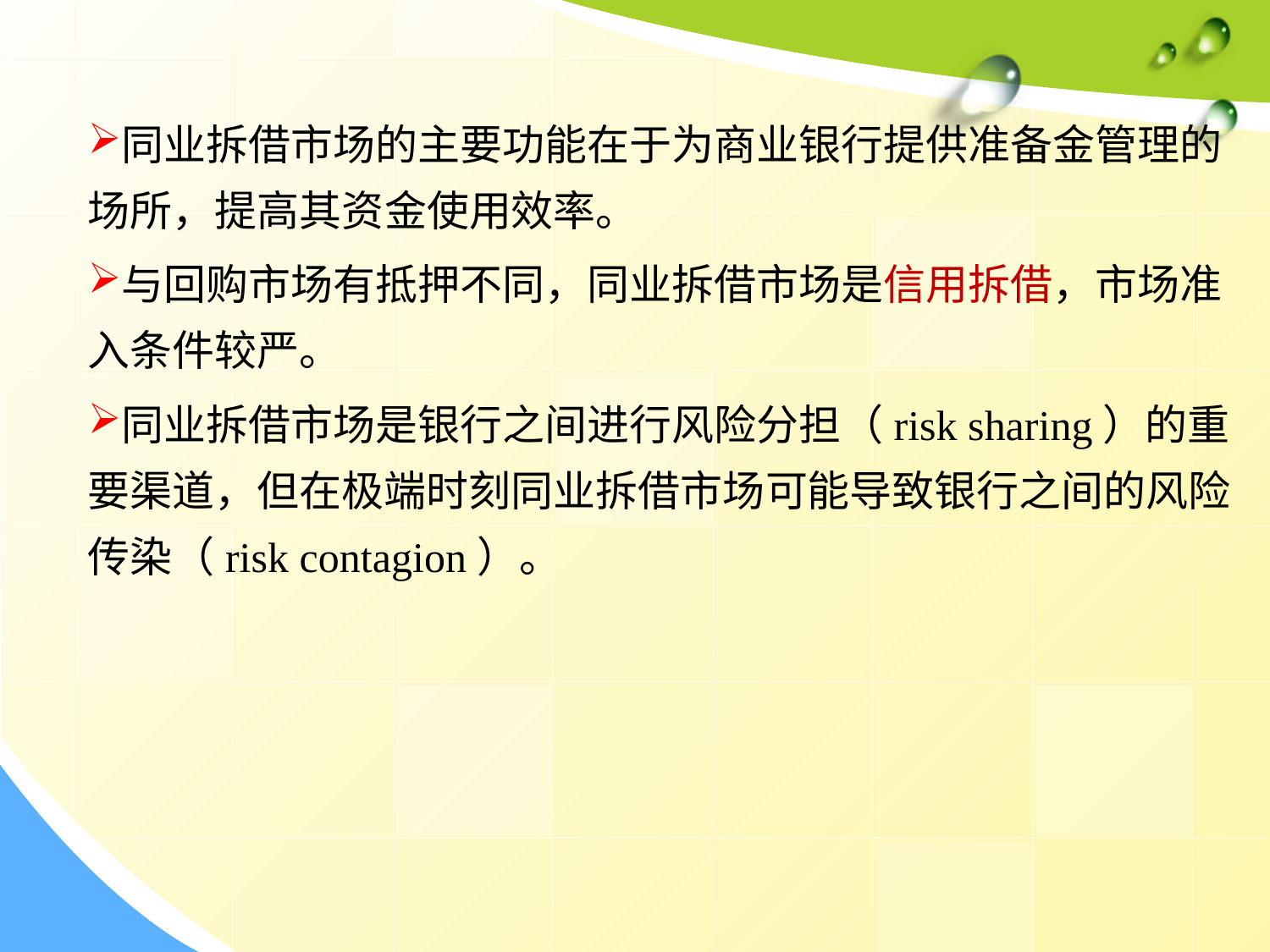

同业拆借市场的主要功能在于为商业银行提供准备金管理的场所，提高其资金使用效率。
与回购市场有抵押不同，同业拆借市场是信用拆借，市场准入条件较严。
同业拆借市场是银行之间进行风险分担（risk sharing）的重要渠道，但在极端时刻同业拆借市场可能导致银行之间的风险传染（risk contagion）。